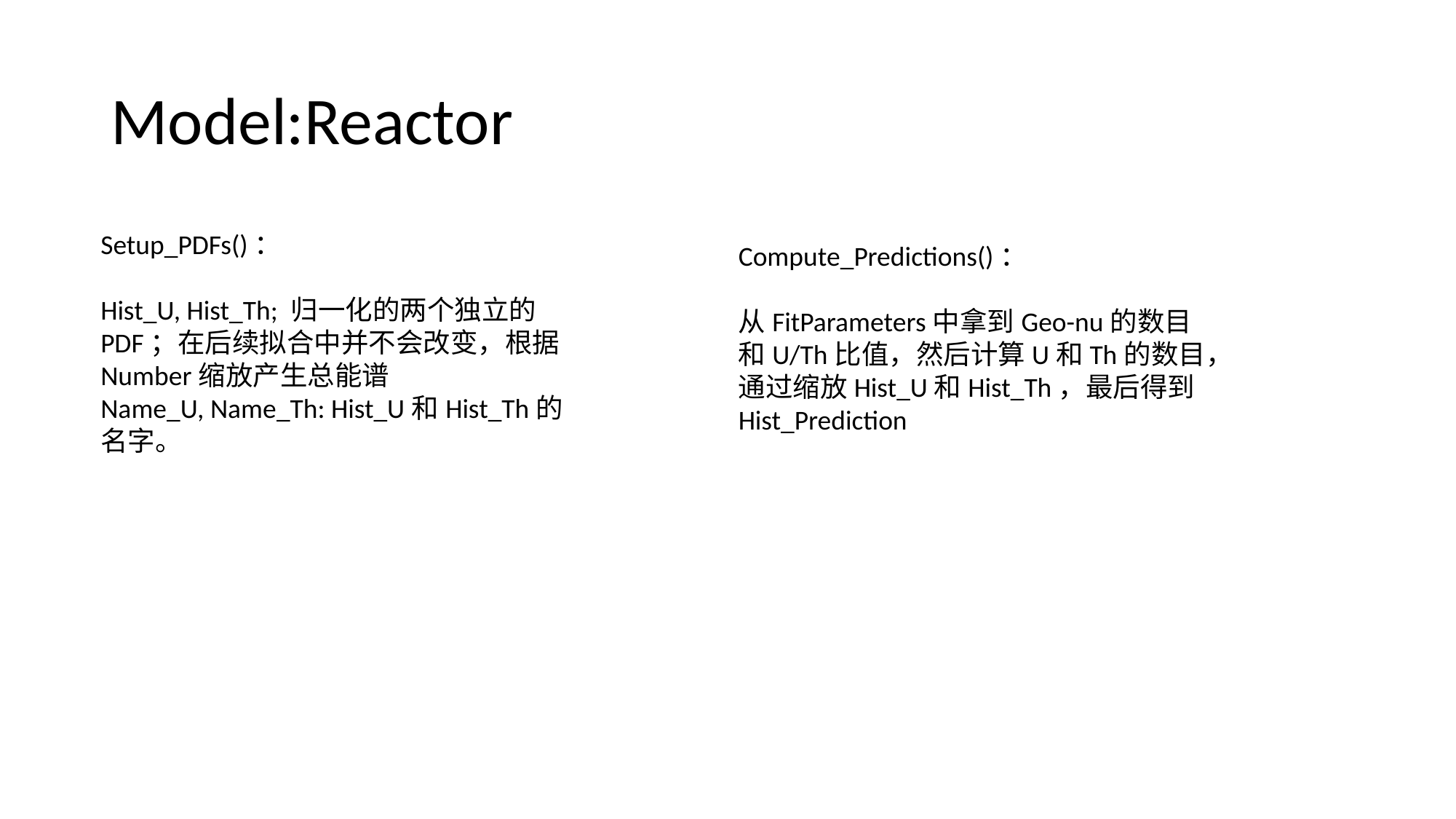

# Model:Reactor
Setup_PDFs()：

Hist_U, Hist_Th; 归一化的两个独立的PDF；在后续拟合中并不会改变，根据Number缩放产生总能谱
Name_U, Name_Th: Hist_U和Hist_Th的名字。
Compute_Predictions()：

从FitParameters中拿到Geo-nu的数目和U/Th比值，然后计算U和Th的数目，通过缩放Hist_U和Hist_Th，最后得到Hist_Prediction